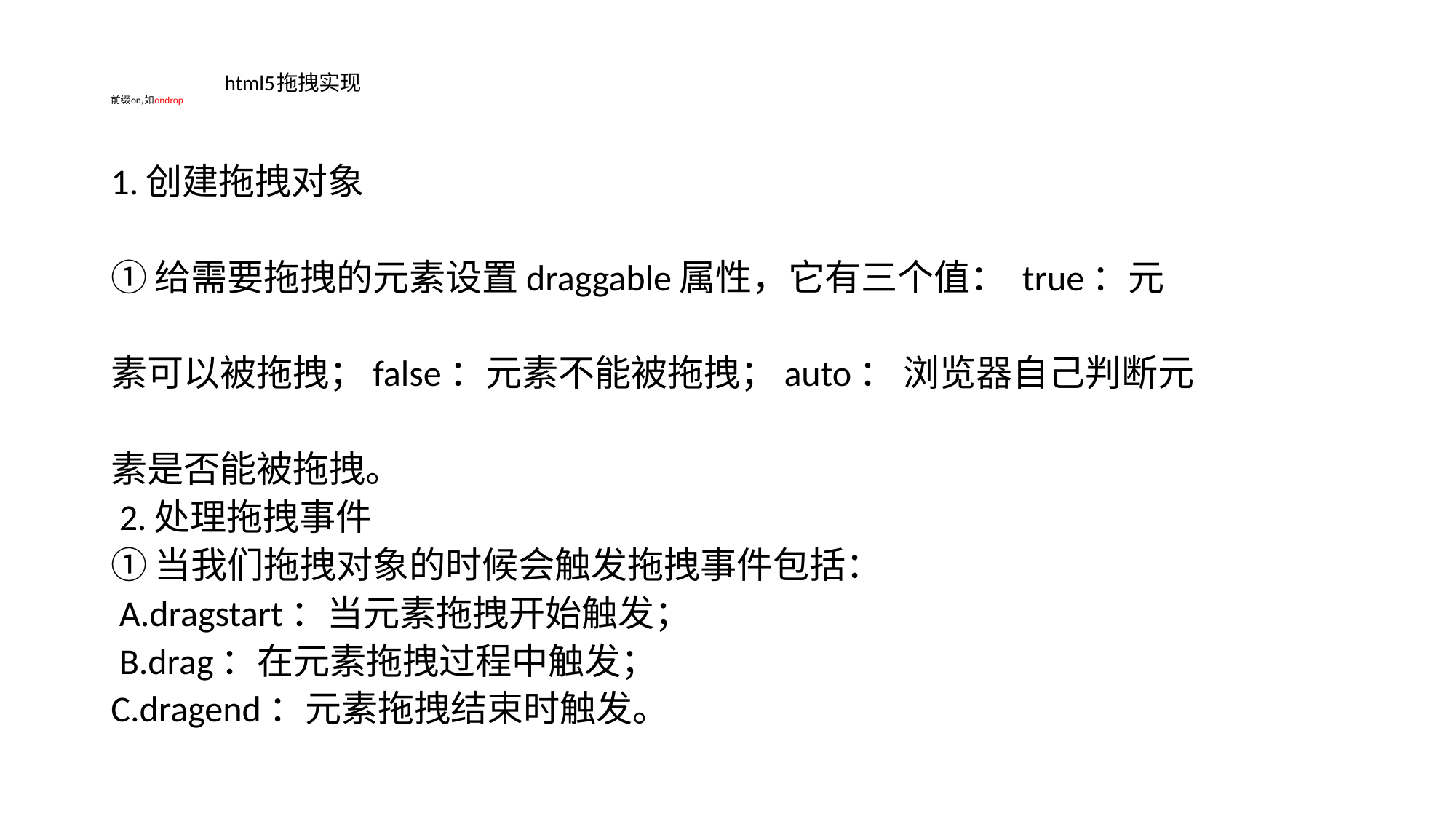

# html5拖拽实现 前缀on,如ondrop
1.创建拖拽对象

①给需要拖拽的元素设置draggable属性，它有三个值： true：元

素可以被拖拽；false：元素不能被拖拽；auto： 浏览器自己判断元

素是否能被拖拽。
 2.处理拖拽事件
①当我们拖拽对象的时候会触发拖拽事件包括：
 A.dragstart：当元素拖拽开始触发；
 B.drag：在元素拖拽过程中触发；
C.dragend：元素拖拽结束时触发。